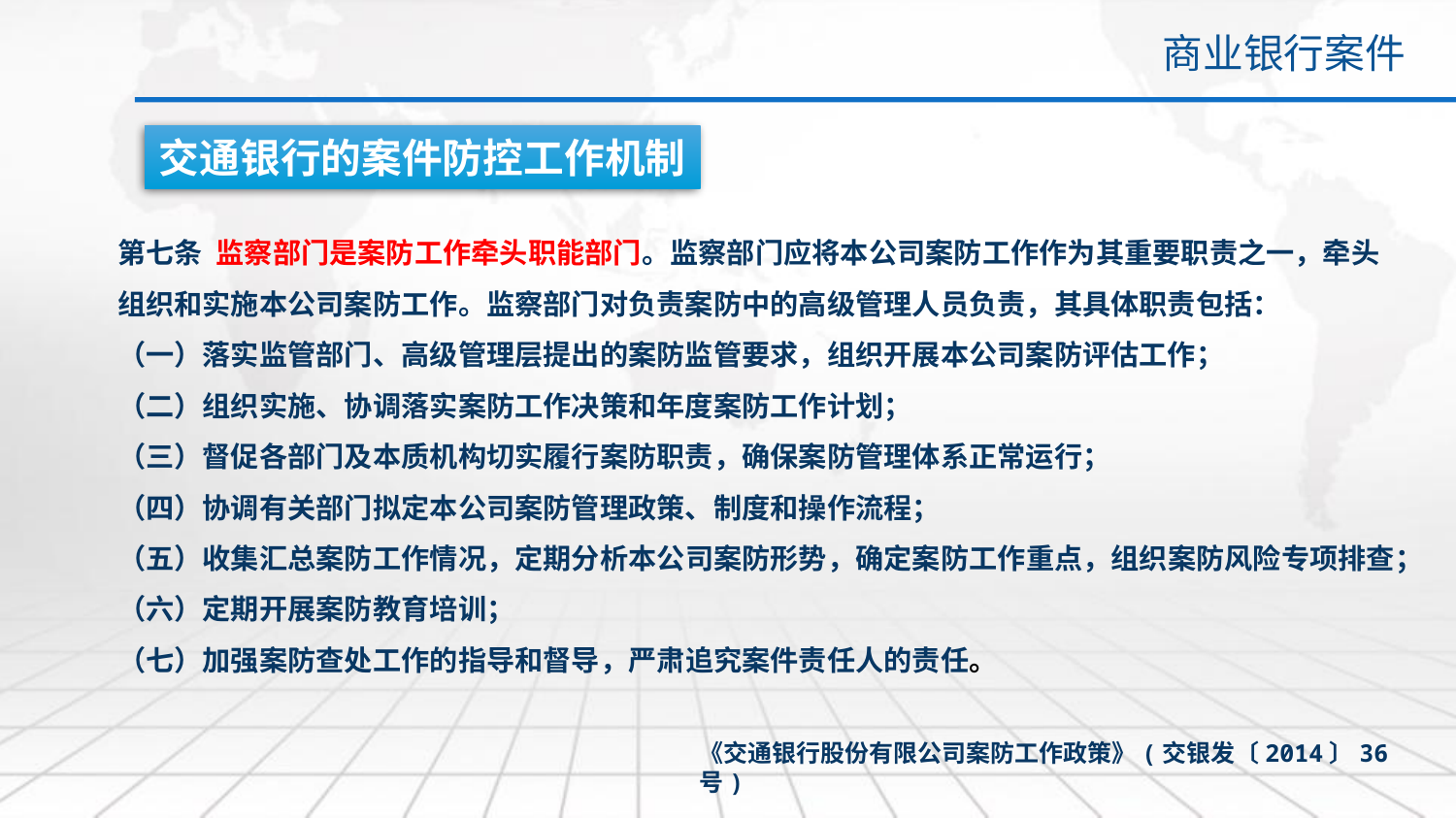

商业银行案件

交通银行的案件防控工作机制
第七条  监察部门是案防工作牵头职能部门。监察部门应将本公司案防工作作为其重要职责之一，牵头组织和实施本公司案防工作。监察部门对负责案防中的高级管理人员负责，其具体职责包括：
（一）落实监管部门、高级管理层提出的案防监管要求，组织开展本公司案防评估工作；
（二）组织实施、协调落实案防工作决策和年度案防工作计划；
（三）督促各部门及本质机构切实履行案防职责，确保案防管理体系正常运行；
（四）协调有关部门拟定本公司案防管理政策、制度和操作流程；
（五）收集汇总案防工作情况，定期分析本公司案防形势，确定案防工作重点，组织案防风险专项排查；
（六）定期开展案防教育培训；
（七）加强案防查处工作的指导和督导，严肃追究案件责任人的责任。
《交通银行股份有限公司案防工作政策》(交银发〔2014〕36号)